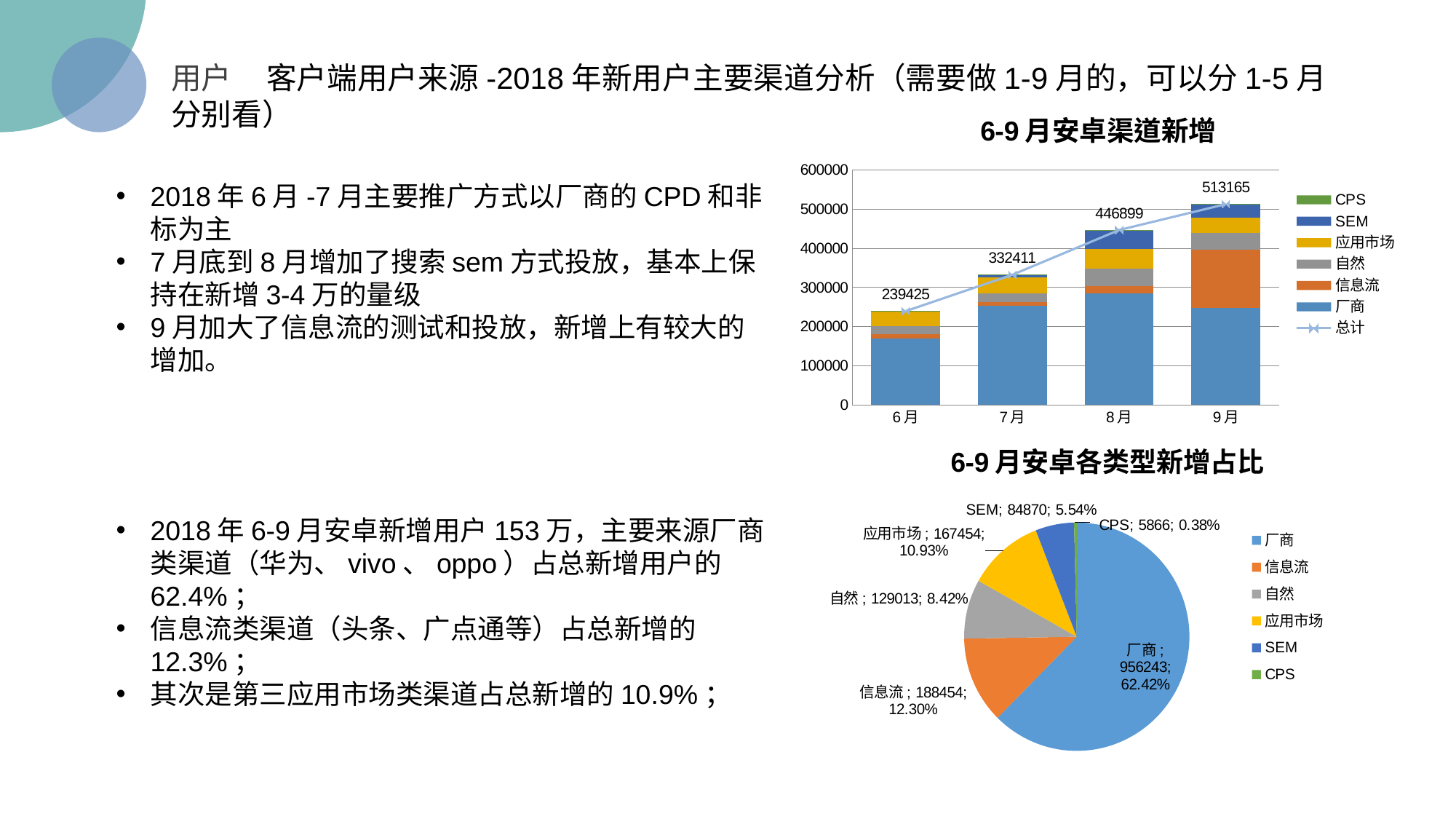

用户     客户端用户来源-2018年新用户主要渠道分析（需要做1-9月的，可以分1-5月分别看）

### Chart: 6-9月安卓渠道新增

| Category | 厂商 | 信息流 | 自然 | 应用市场 | SEM | CPS | 总计 |
|---|---|---|---|---|---|---|---|
| 6月 | 169719.0 | 10552.0 | 20945.0 | 37005.0 | 17.0 | 1187.0 | 239425.0 |
| 7月 | 253628.0 | 9824.0 | 22132.0 | 40401.0 | 4824.0 | 1602.0 | 332411.0 |
| 8月 | 284885.0 | 19121.0 | 43798.0 | 50543.0 | 46724.0 | 1828.0 | 446899.0 |
| 9月 | 248012.0 | 148957.0 | 42137.0 | 39505.0 | 33305.0 | 1249.0 | 513165.0 |
2018年6月-7月主要推广方式以厂商的CPD和非标为主
7月底到8月增加了搜索sem方式投放，基本上保持在新增3-4万的量级
9月加大了信息流的测试和投放，新增上有较大的增加。

### Chart: 6-9月安卓各类型新增占比

| Category | 6-9月新增 |
|---|---|
| 厂商 | 956243.0 |
| 信息流 | 188454.0 |
| 自然 | 129013.0 |
| 应用市场 | 167454.0 |
| SEM | 84870.0 |
| CPS | 5866.0 |
2018年6-9月安卓新增用户153万，主要来源厂商类渠道（华为、vivo、oppo）占总新增用户的62.4%；
信息流类渠道（头条、广点通等）占总新增的12.3%；
其次是第三应用市场类渠道占总新增的10.9%；